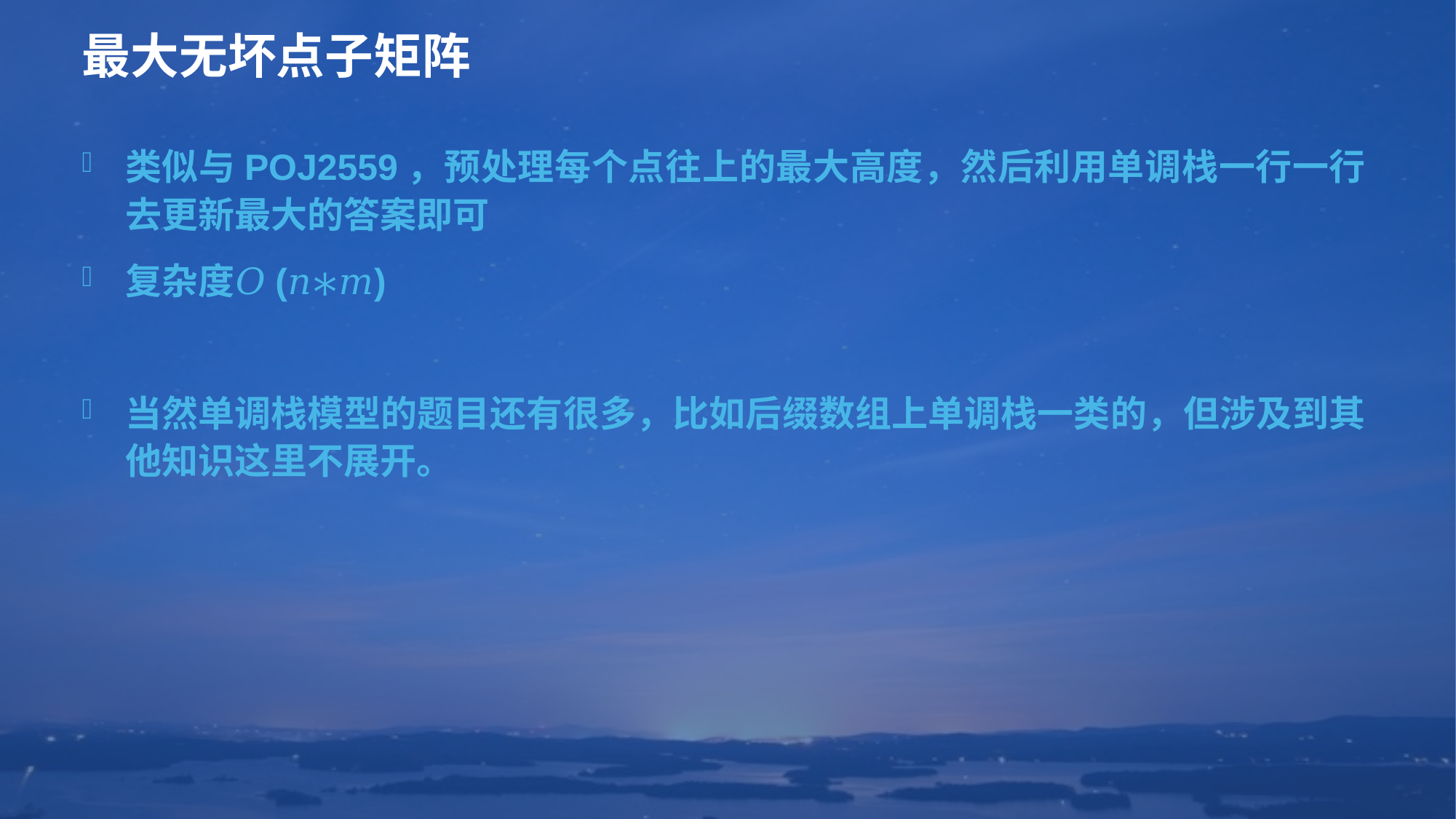

# 最大无坏点子矩阵
类似与POJ2559，预处理每个点往上的最大高度，然后利用单调栈一行一行去更新最大的答案即可
复杂度𝑂(𝑛∗𝑚)

当然单调栈模型的题目还有很多，比如后缀数组上单调栈一类的，但涉及到其他知识这里不展开。